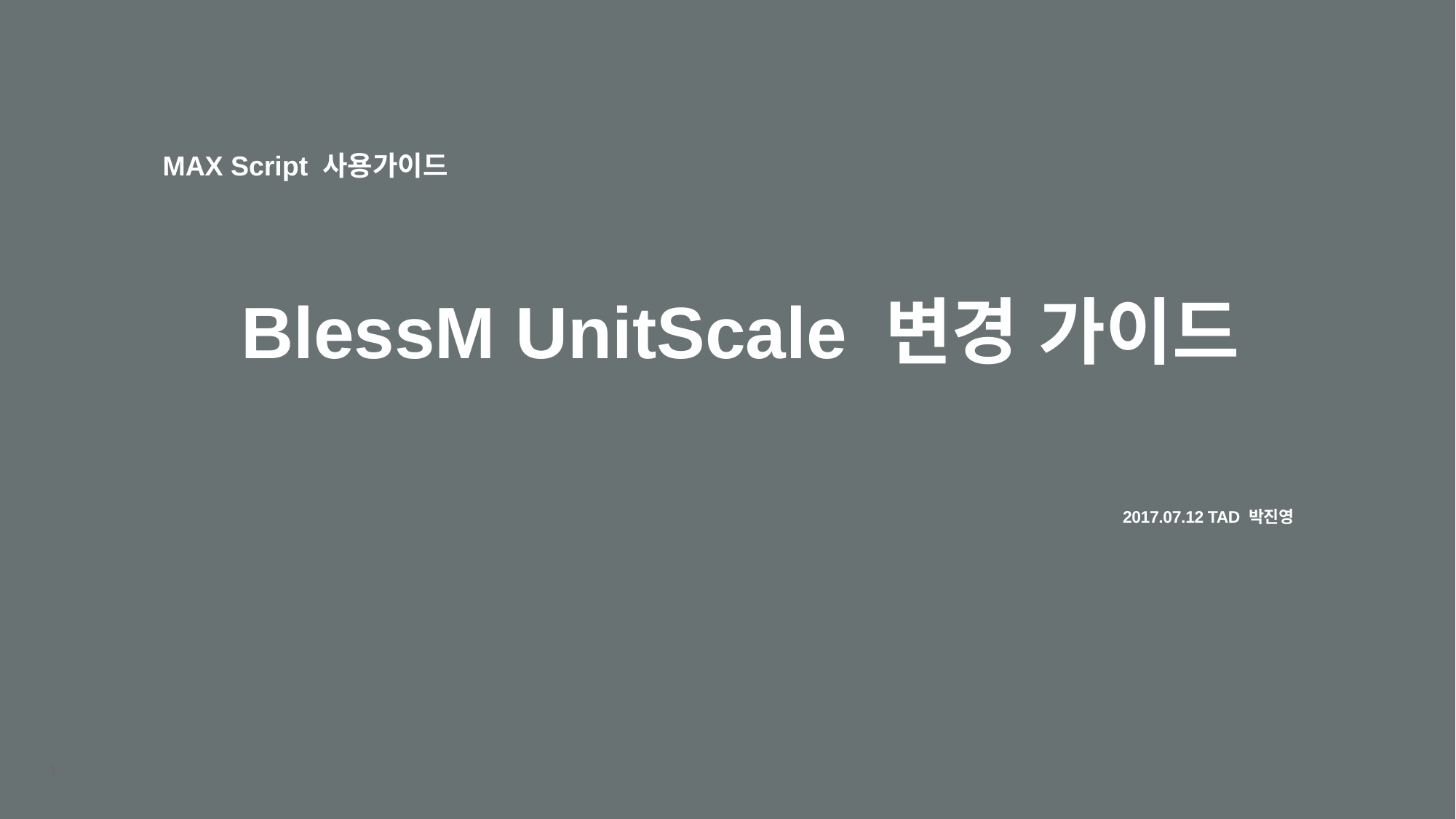

MAX Script 사용가이드
# BlessM UnitScale 변경 가이드
2017.07.12 TAD 박진영